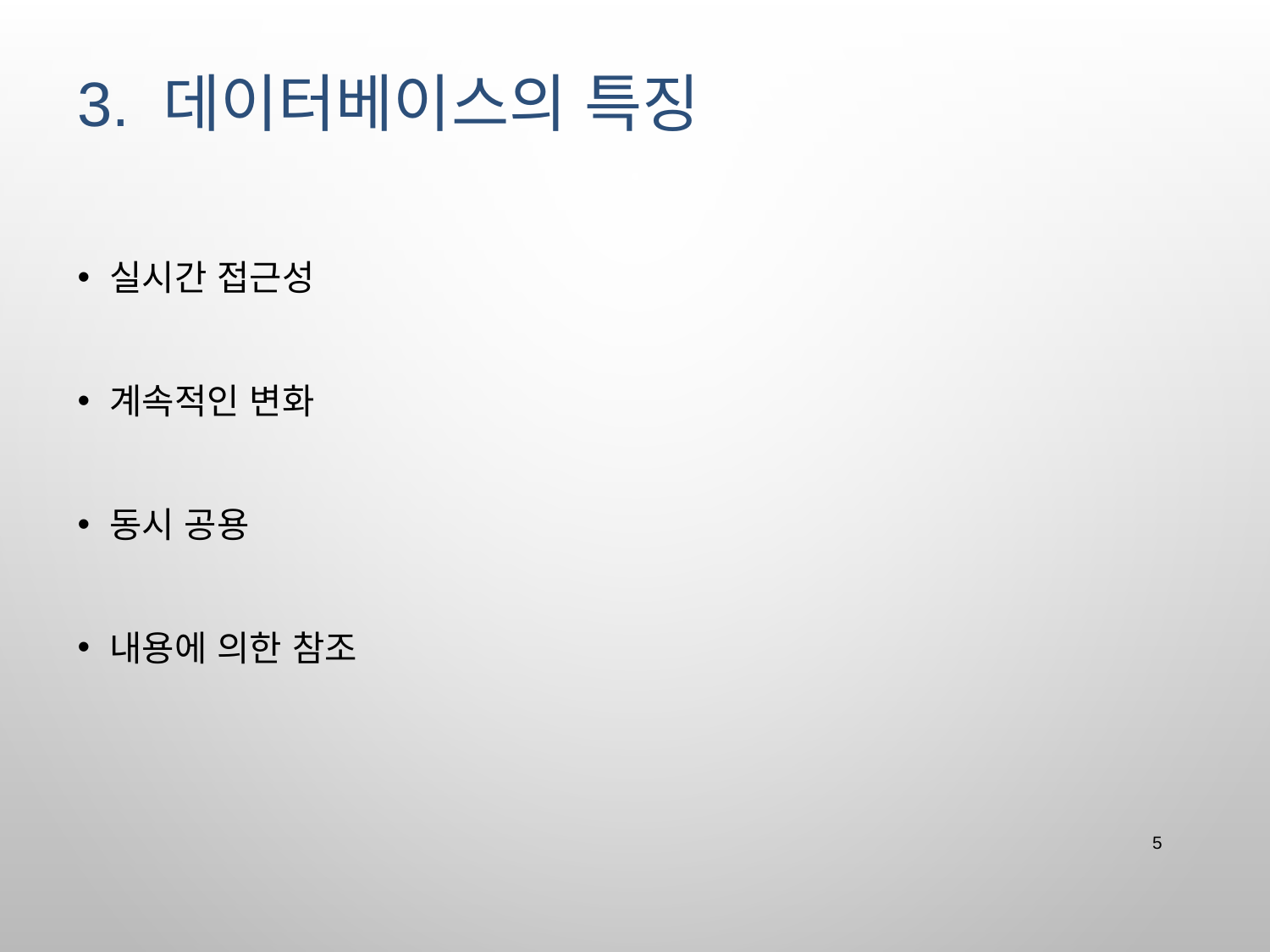

# 3. 데이터베이스의 특징
실시간 접근성
계속적인 변화
동시 공용
내용에 의한 참조

5